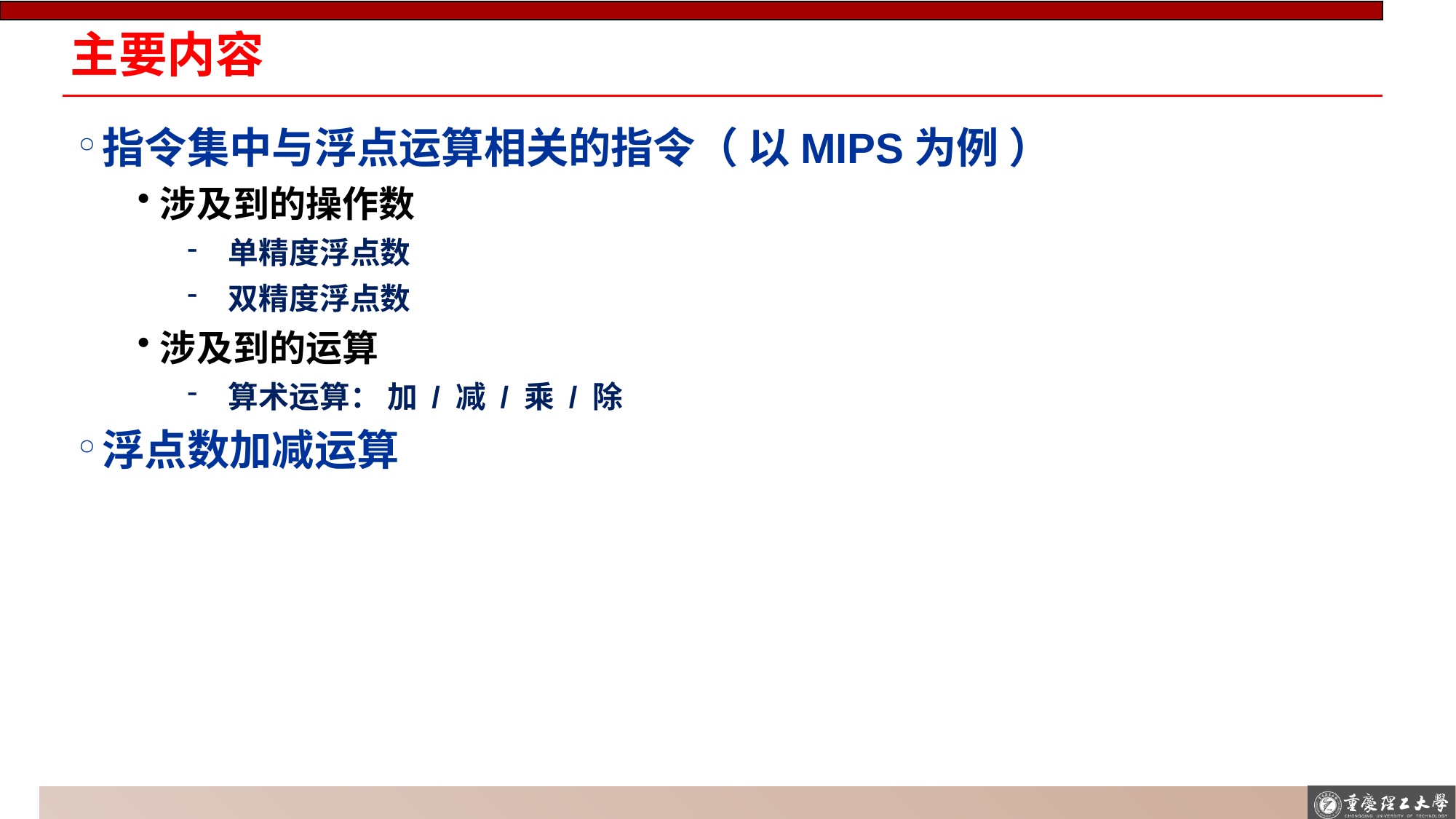

# 主要内容
指令集中与浮点运算相关的指令（ 以MIPS为例 ）
涉及到的操作数
单精度浮点数
双精度浮点数
涉及到的运算
算术运算： 加 / 减 / 乘 / 除
浮点数加减运算